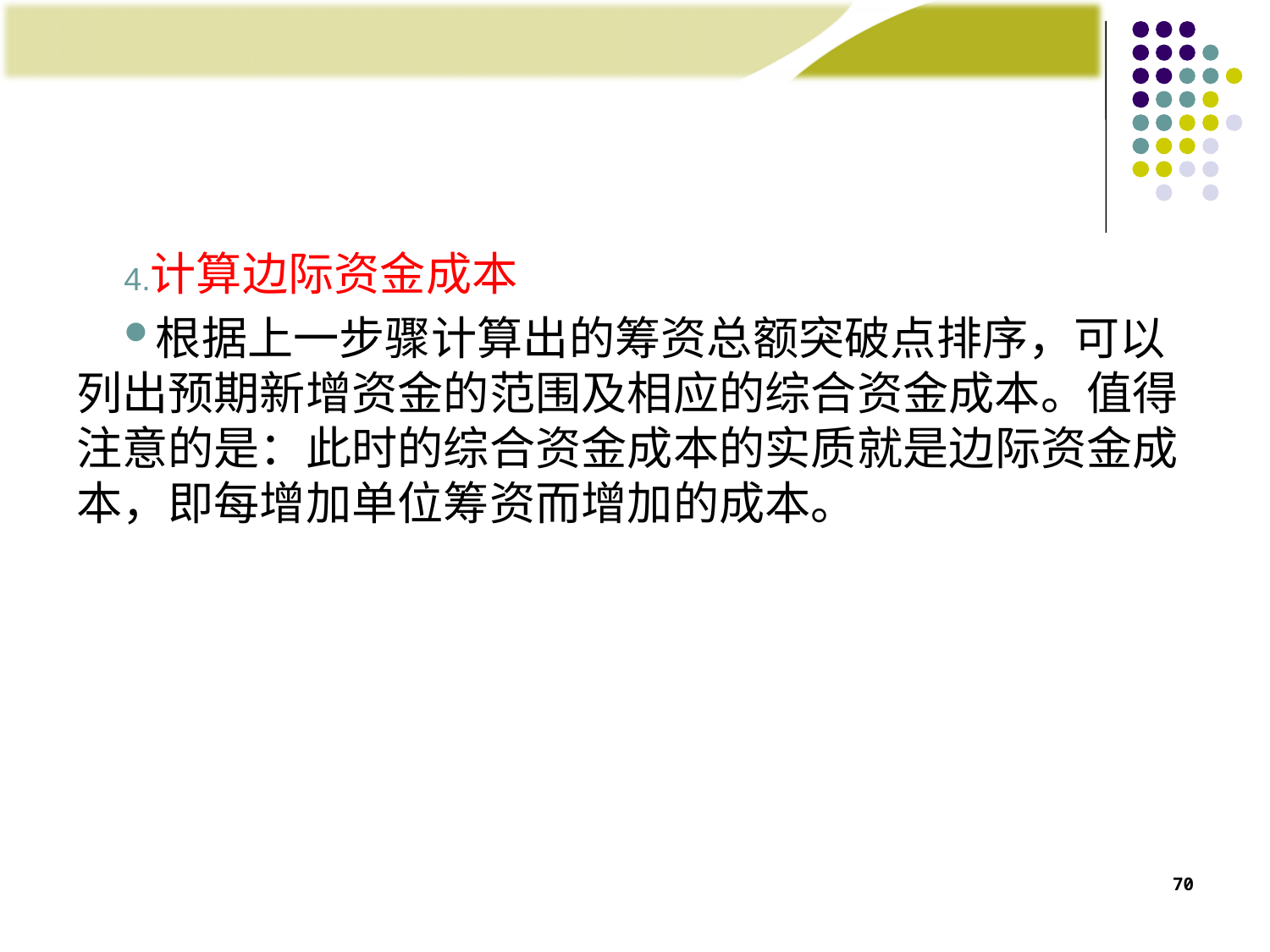

# 计算边际资金成本
根据上一步骤计算出的筹资总额突破点排序，可以列出预期新增资金的范围及相应的综合资金成本。值得注意的是：此时的综合资金成本的实质就是边际资金成本，即每增加单位筹资而增加的成本。

70